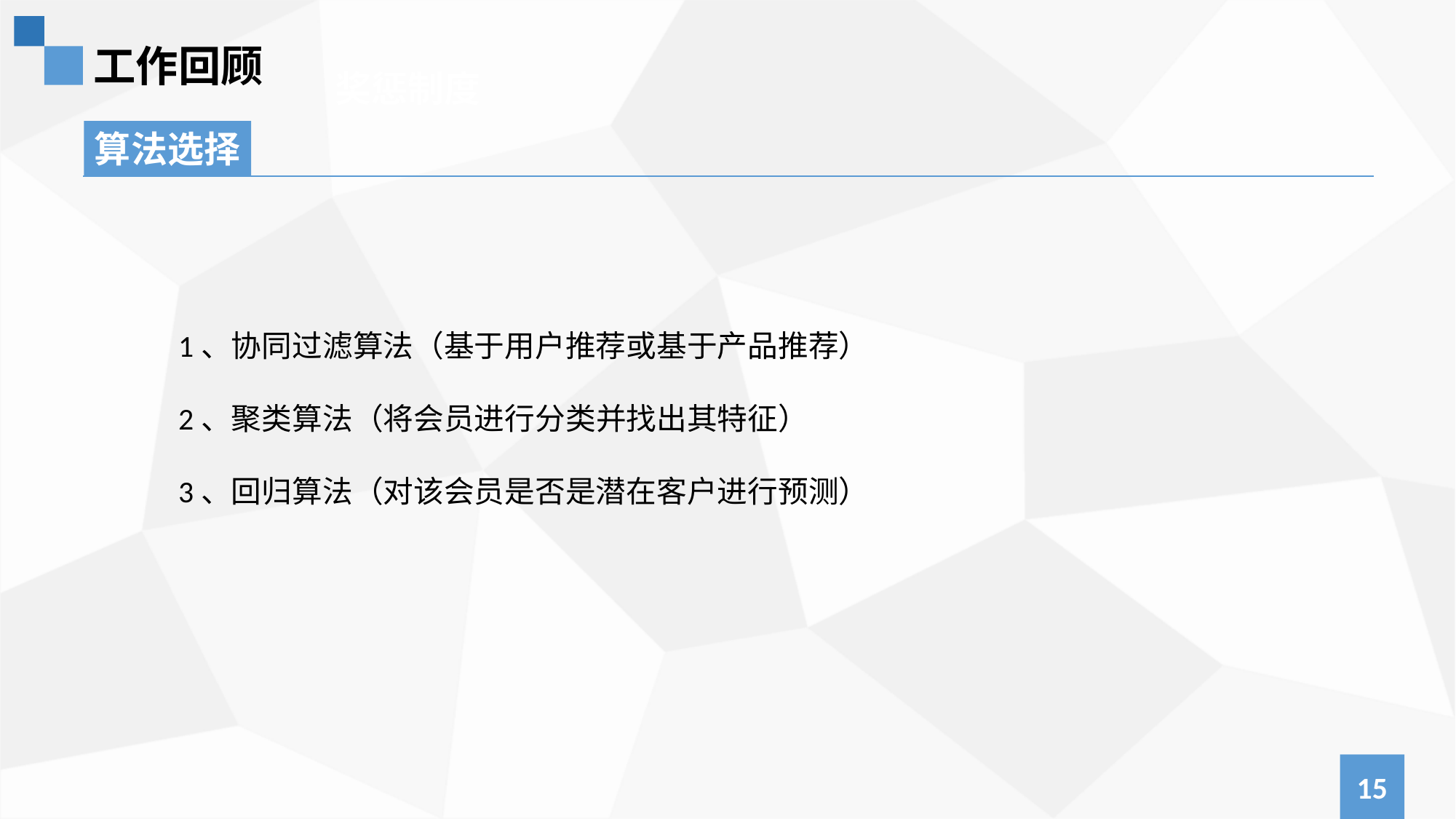

工作回顾
奖惩制度
算法选择
1、协同过滤算法（基于用户推荐或基于产品推荐）

2、聚类算法（将会员进行分类并找出其特征）

3、回归算法（对该会员是否是潜在客户进行预测）
15